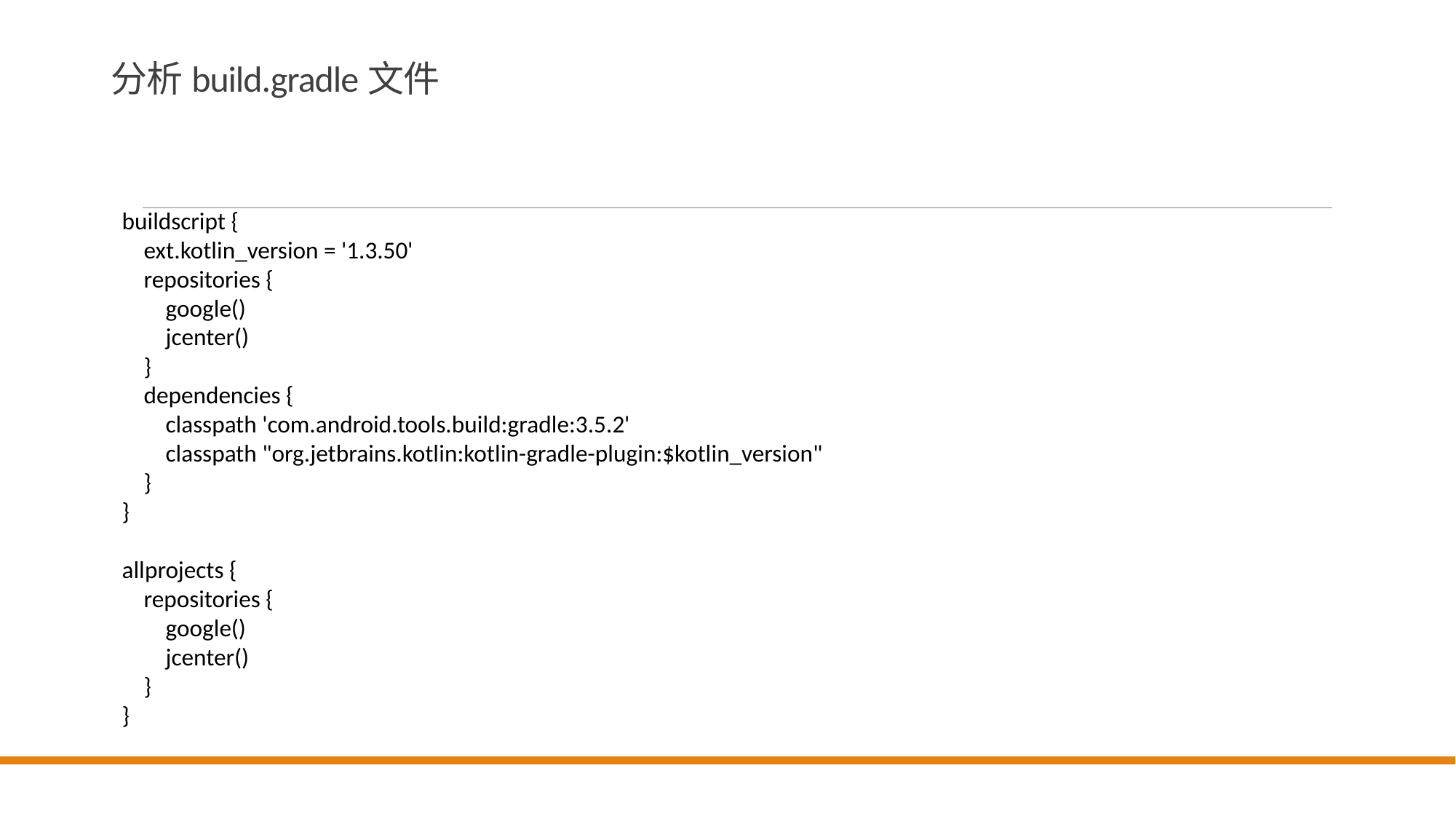

# 分析build.gradle文件
buildscript {
    ext.kotlin_version = '1.3.50'
    repositories {
        google()
        jcenter()
    }
    dependencies {
        classpath 'com.android.tools.build:gradle:3.5.2'
        classpath "org.jetbrains.kotlin:kotlin-gradle-plugin:$kotlin_version"
    }
}

allprojects {
    repositories {
        google()
        jcenter()
    }
}